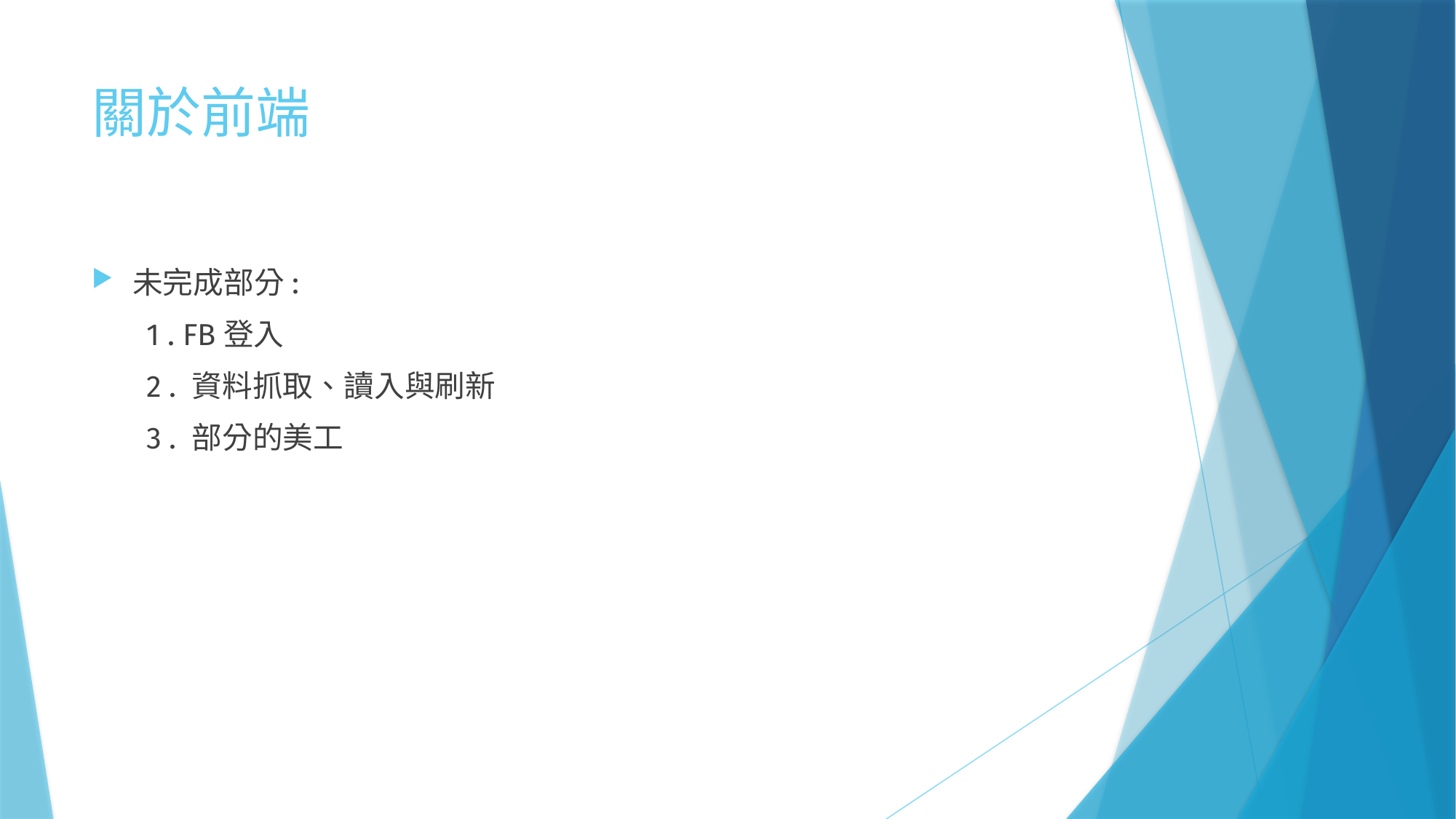

# 關於前端
未完成部分:
1 . FB登入
2 . 資料抓取、讀入與刷新
3 . 部分的美工